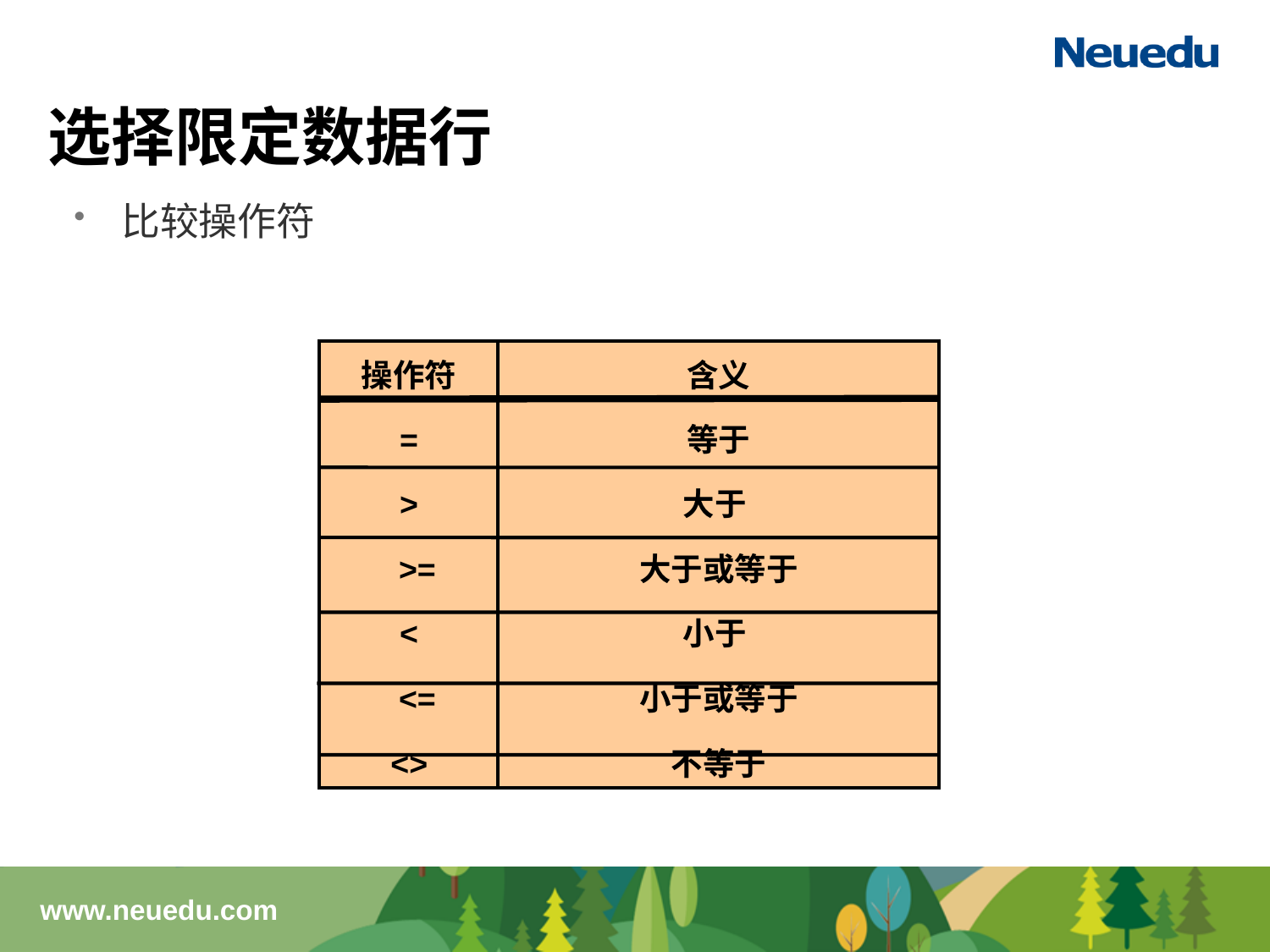

# 选择限定数据行
比较操作符
操作符
=
>
      >=
<
      <=
<>
含义
等于
大于
大于或等于
小于
小于或等于
不等于